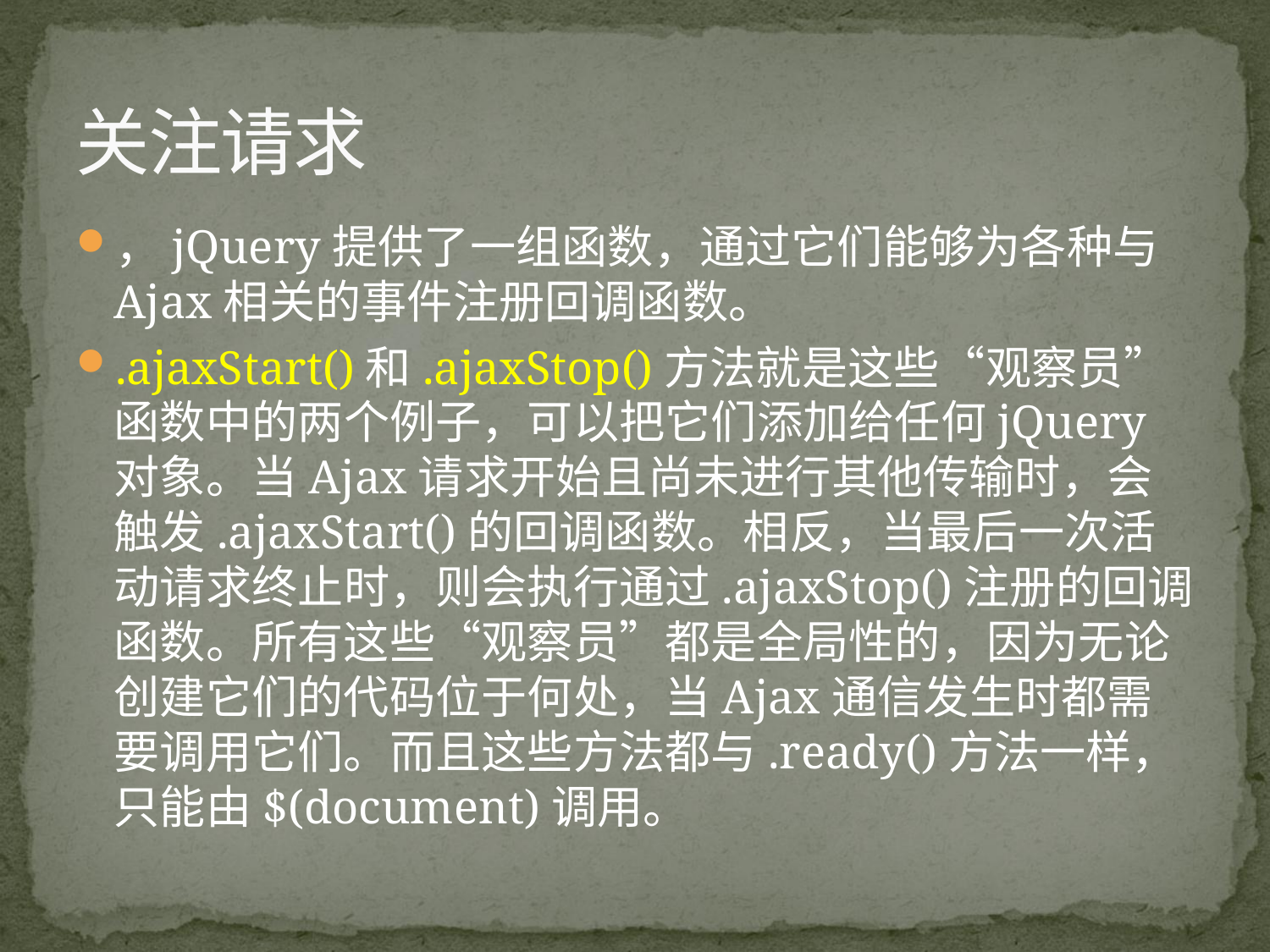

# 关注请求
，jQuery提供了一组函数，通过它们能够为各种与Ajax相关的事件注册回调函数。
.ajaxStart()和.ajaxStop()方法就是这些“观察员”函数中的两个例子，可以把它们添加给任何jQuery对象。当Ajax请求开始且尚未进行其他传输时，会触发.ajaxStart()的回调函数。相反，当最后一次活动请求终止时，则会执行通过.ajaxStop()注册的回调函数。所有这些“观察员”都是全局性的，因为无论创建它们的代码位于何处，当Ajax通信发生时都需要调用它们。而且这些方法都与.ready()方法一样，只能由$(document)调用。